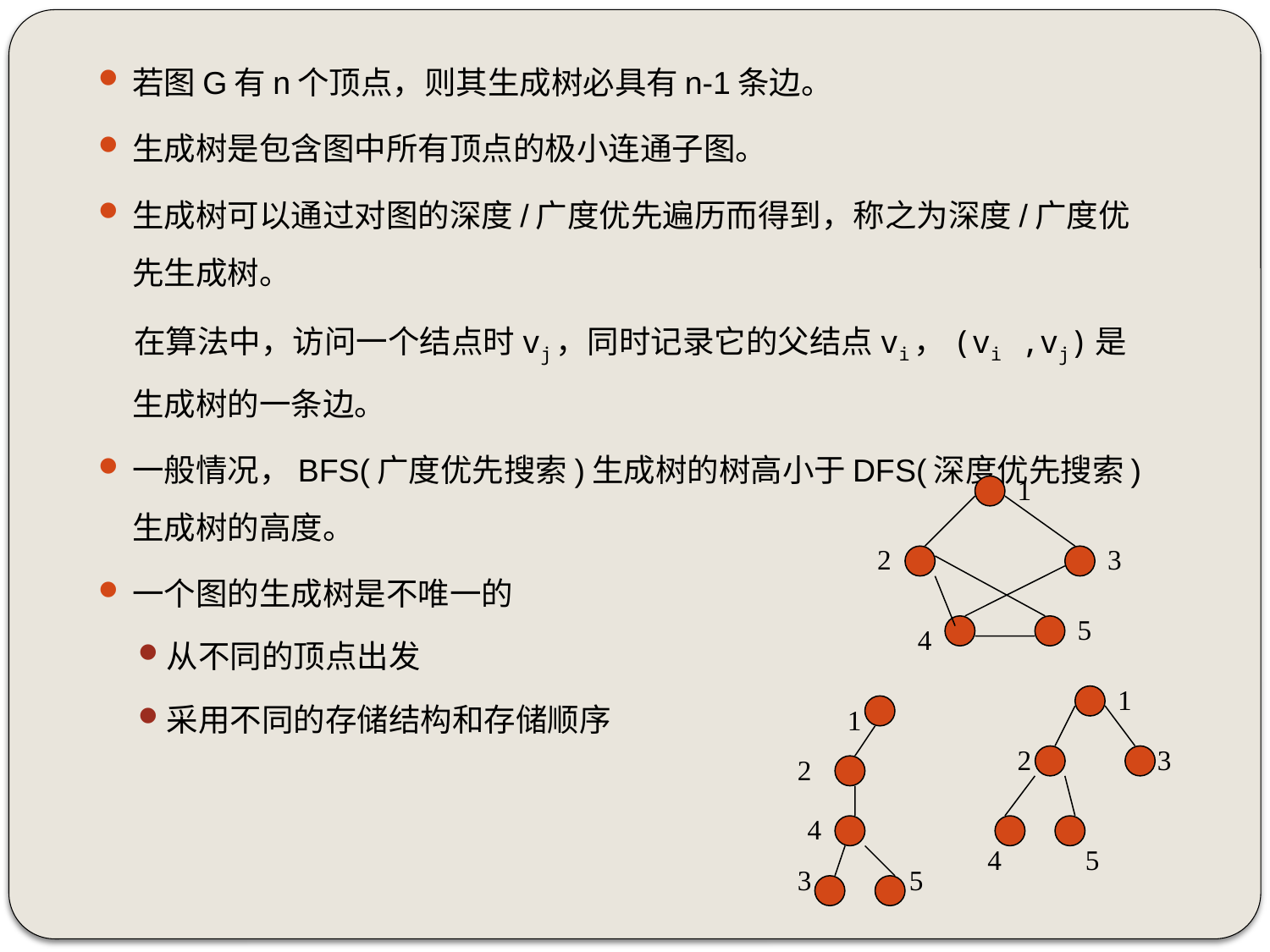

若图G有n个顶点，则其生成树必具有n-1条边。
生成树是包含图中所有顶点的极小连通子图。
生成树可以通过对图的深度/广度优先遍历而得到，称之为深度/广度优先生成树。
    在算法中，访问一个结点时vj，同时记录它的父结点vi，(vi ,vj)是生成树的一条边。
一般情况，BFS(广度优先搜索)生成树的树高小于DFS(深度优先搜索)生成树的高度。
一个图的生成树是不唯一的
从不同的顶点出发
采用不同的存储结构和存储顺序
1

2
3

5
4

1

1

2                  3
2

4

4            5

3              5